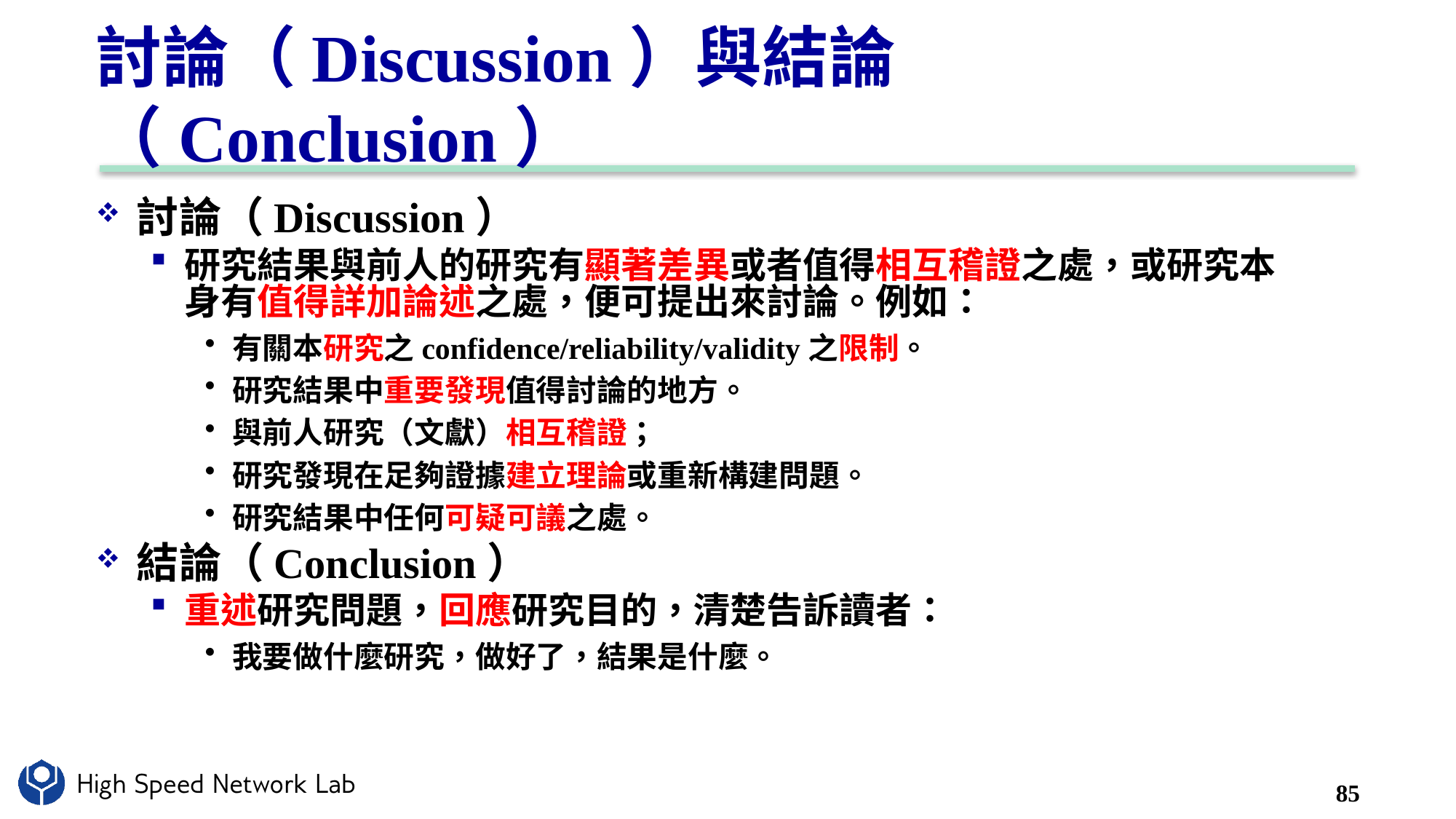

# 討論（Discussion）與結論（Conclusion）
討論（Discussion）
研究結果與前人的研究有顯著差異或者值得相互稽證之處，或研究本身有值得詳加論述之處，便可提出來討論。例如：
有關本研究之confidence/reliability/validity之限制。
研究結果中重要發現值得討論的地方。
與前人研究（文獻）相互稽證；
研究發現在足夠證據建立理論或重新構建問題。
研究結果中任何可疑可議之處。
結論（Conclusion）
重述研究問題，回應研究目的，清楚告訴讀者：
我要做什麼研究，做好了，結果是什麼。

85